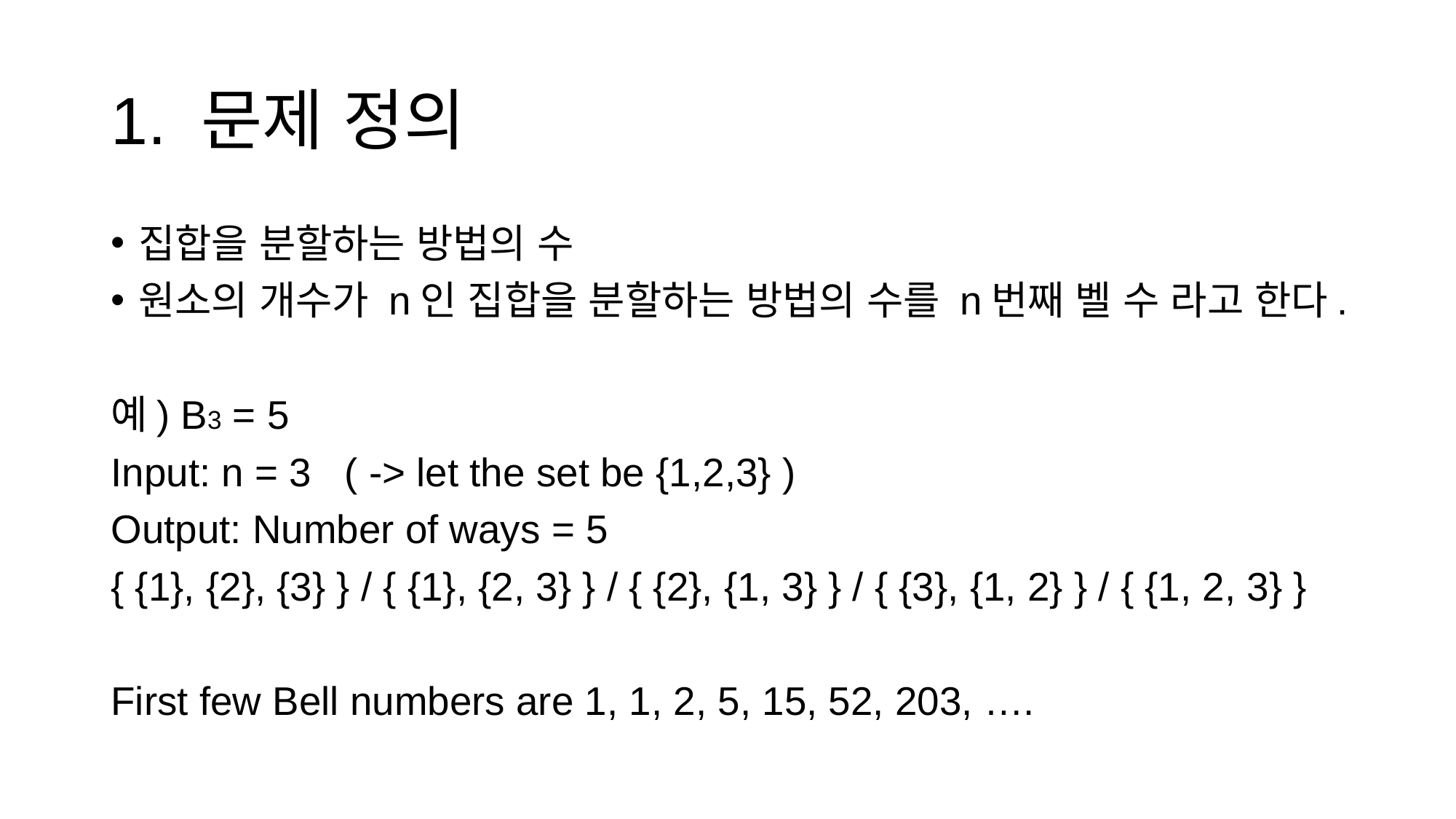

# 1. 문제 정의
집합을 분할하는 방법의 수
원소의 개수가 n인 집합을 분할하는 방법의 수를 n번째 벨 수 라고 한다.

예) B3 = 5
Input: n = 3   ( -> let the set be {1,2,3} )
Output: Number of ways = 5
{ {1}, {2}, {3} } / { {1}, {2, 3} } / { {2}, {1, 3} } / { {3}, {1, 2} } / { {1, 2, 3} }

First few Bell numbers are 1, 1, 2, 5, 15, 52, 203, ….